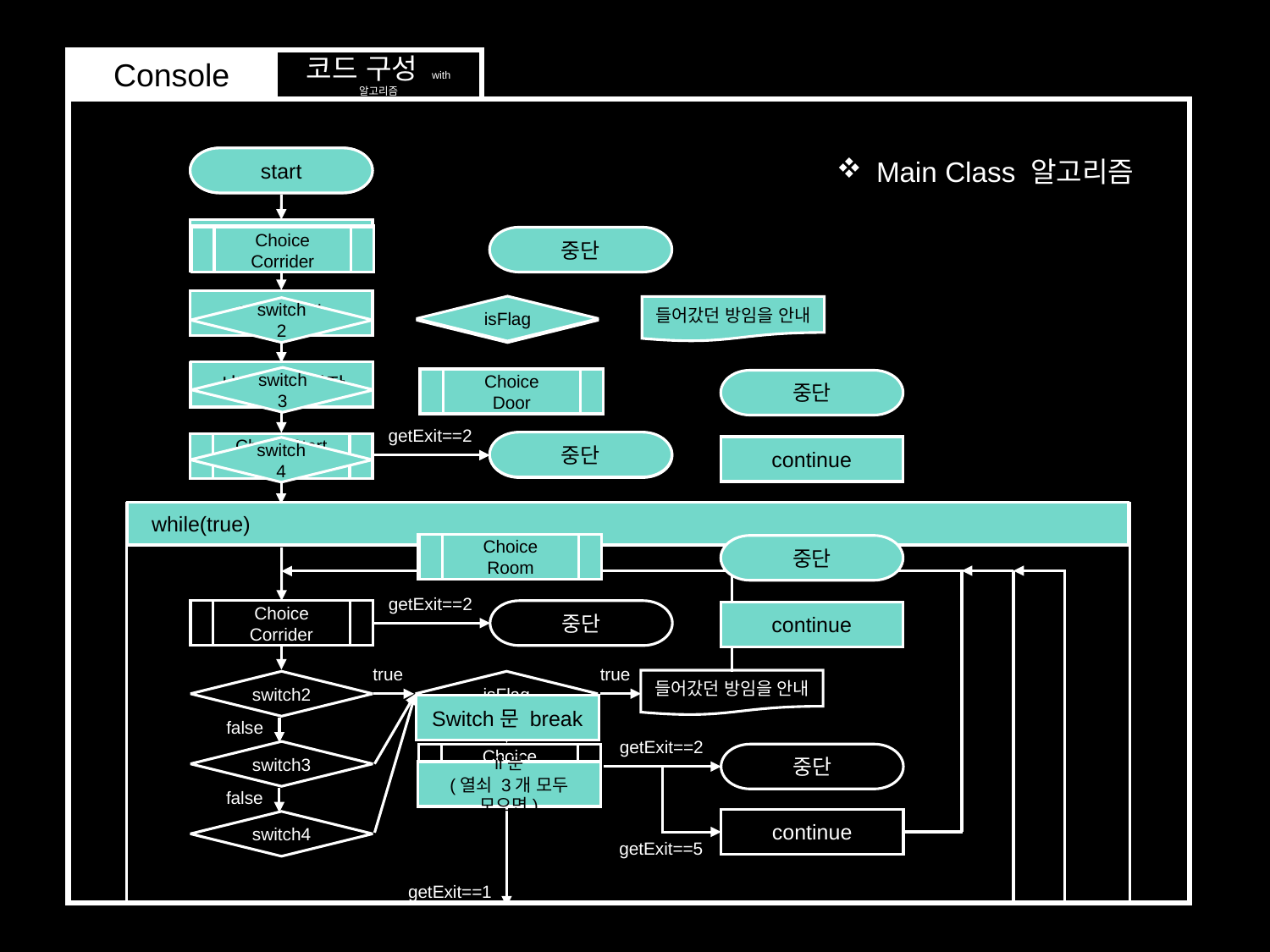

Console
코드 구성 with 알고리즘

start
start
Main Class 알고리즘
BGM 시작
지문 실행
시간 체크 시작
getExit==2
중단
ChoiceStartRoom

while(true)
getExit==2
Choice
Corrider
중단
true
true
들어갔던 방임을 안내
switch2
isFlag
false
false
getExit==2
switch3
Choice
Door
중단
false
continue
switch4
getExit==5
getExit==1
getExit==2
Choice
Room
중단
continue
getExit==5
getExit==4
switch문 break
false
If문
(열쇠 3개 모두 모으면)
true
ExitDoor
지문 실행
시간 체크 끝
BGM 종료
게임 종료 문구 출력
BGM 시작
Choice
Corrider
Choice
Corrider
Choice
Corrider
Choice
Corrider
중단
Choice
Corrider
지문 실행
isFlag
들어갔던 방임을 안내
switch
2
isFlag
시간 체크 시작
switch
3
Choice
Door
Choice
Door
중단
중단
ChoiceStart
Room
continue
switch
4
  while(true)
Choice
Room
Choice
Room
중단
continue
Switch문 break
if문
(열쇠 3개 모두 모으면)